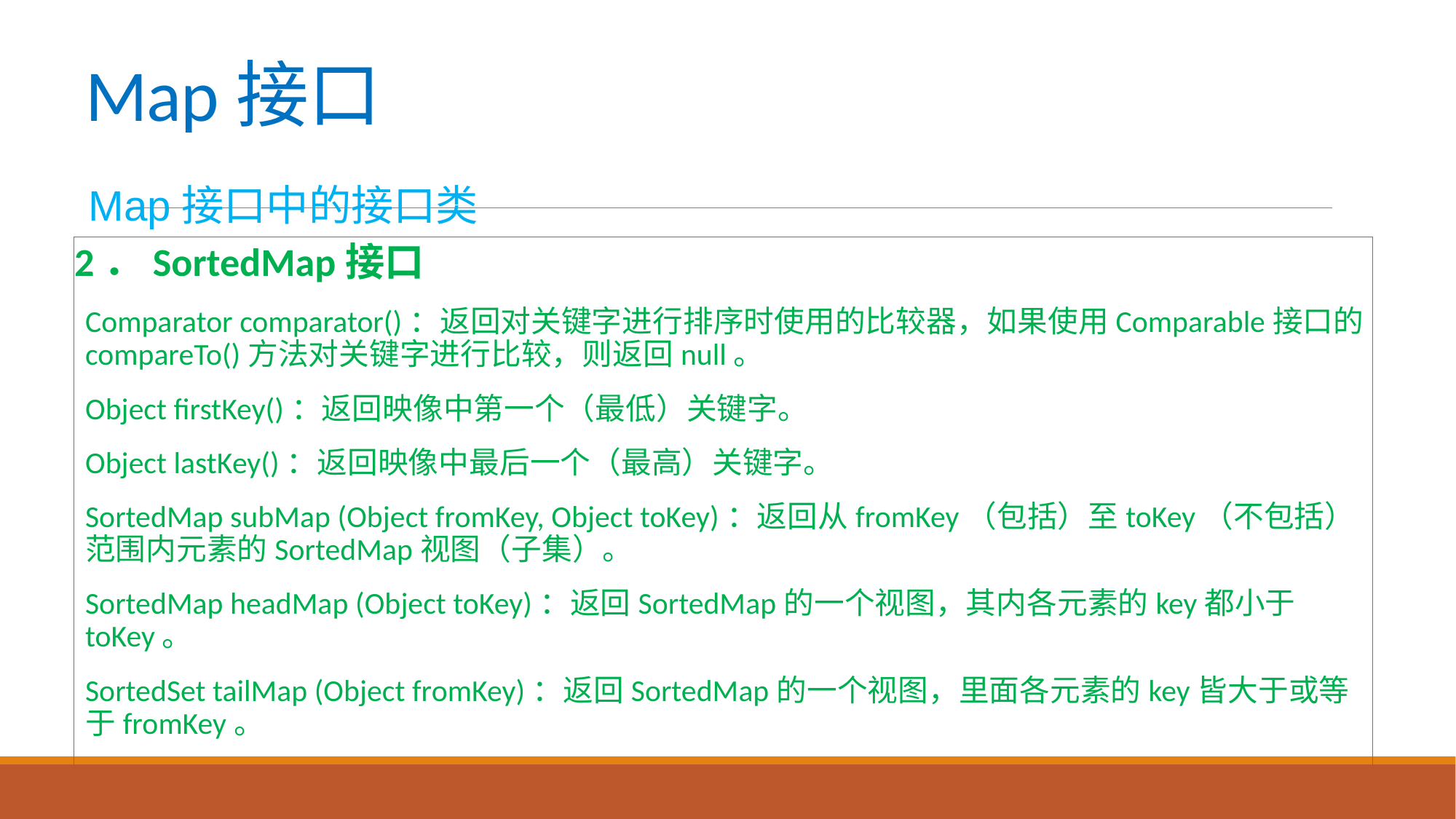

# Map接口
Map接口中的接口类
2．SortedMap接口
Comparator comparator()：返回对关键字进行排序时使用的比较器，如果使用Comparable接口的compareTo()方法对关键字进行比较，则返回null。
Object firstKey()：返回映像中第一个（最低）关键字。
Object lastKey()：返回映像中最后一个（最高）关键字。
SortedMap subMap (Object fromKey, Object toKey)：返回从fromKey（包括）至toKey（不包括）范围内元素的SortedMap视图（子集）。
SortedMap headMap (Object toKey)：返回SortedMap的一个视图，其内各元素的key都小于toKey。
SortedSet tailMap (Object fromKey)：返回SortedMap的一个视图，里面各元素的key皆大于或等于fromKey。